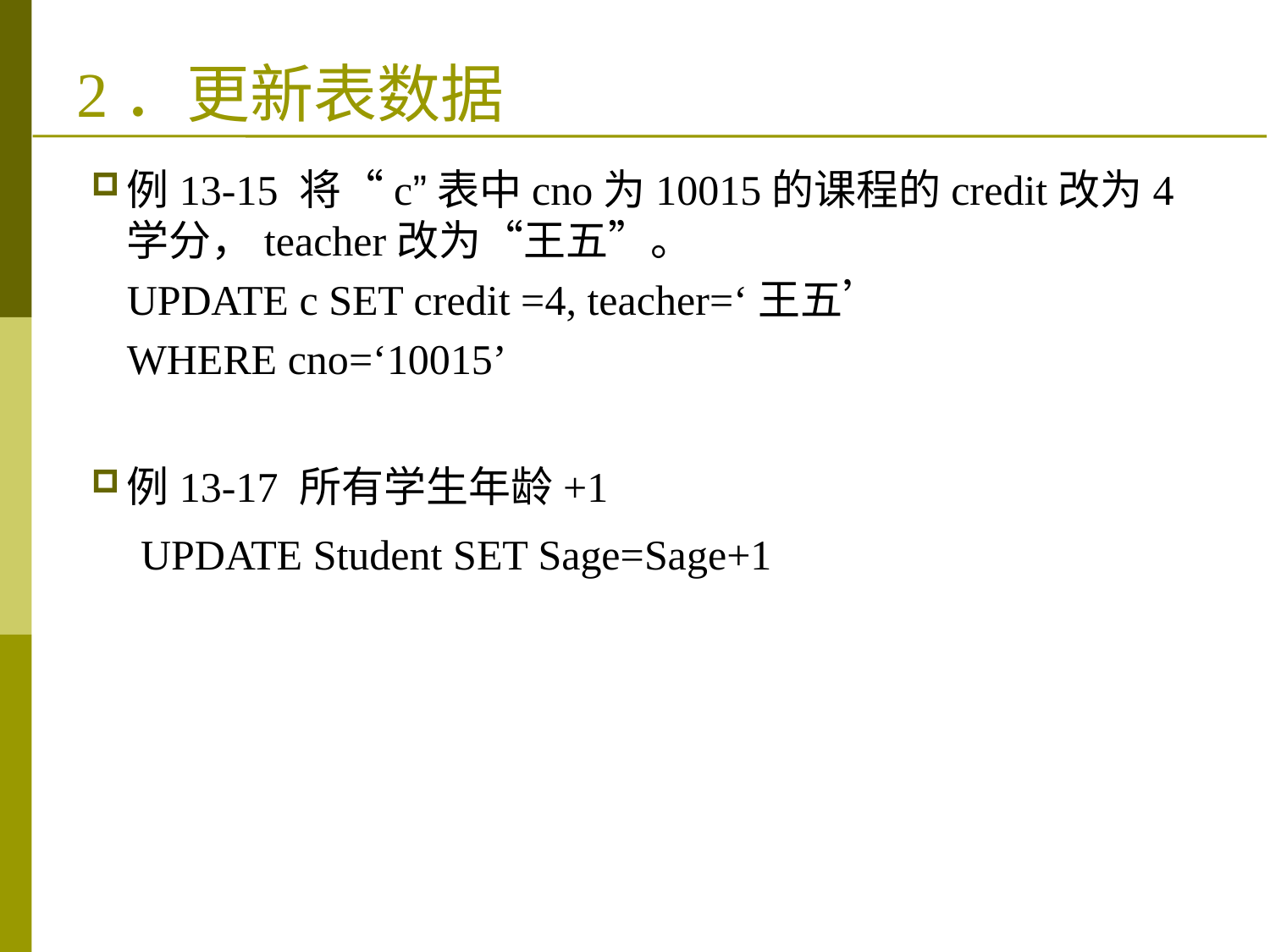

例13-15 将“c”表中cno为10015的课程的credit改为4学分，teacher改为“王五”。
	UPDATE c SET credit =4, teacher=‘王五’
	WHERE cno=‘10015’

例13-17 所有学生年龄+1
    UPDATE Student SET Sage=Sage+1
# 2．更新表数据